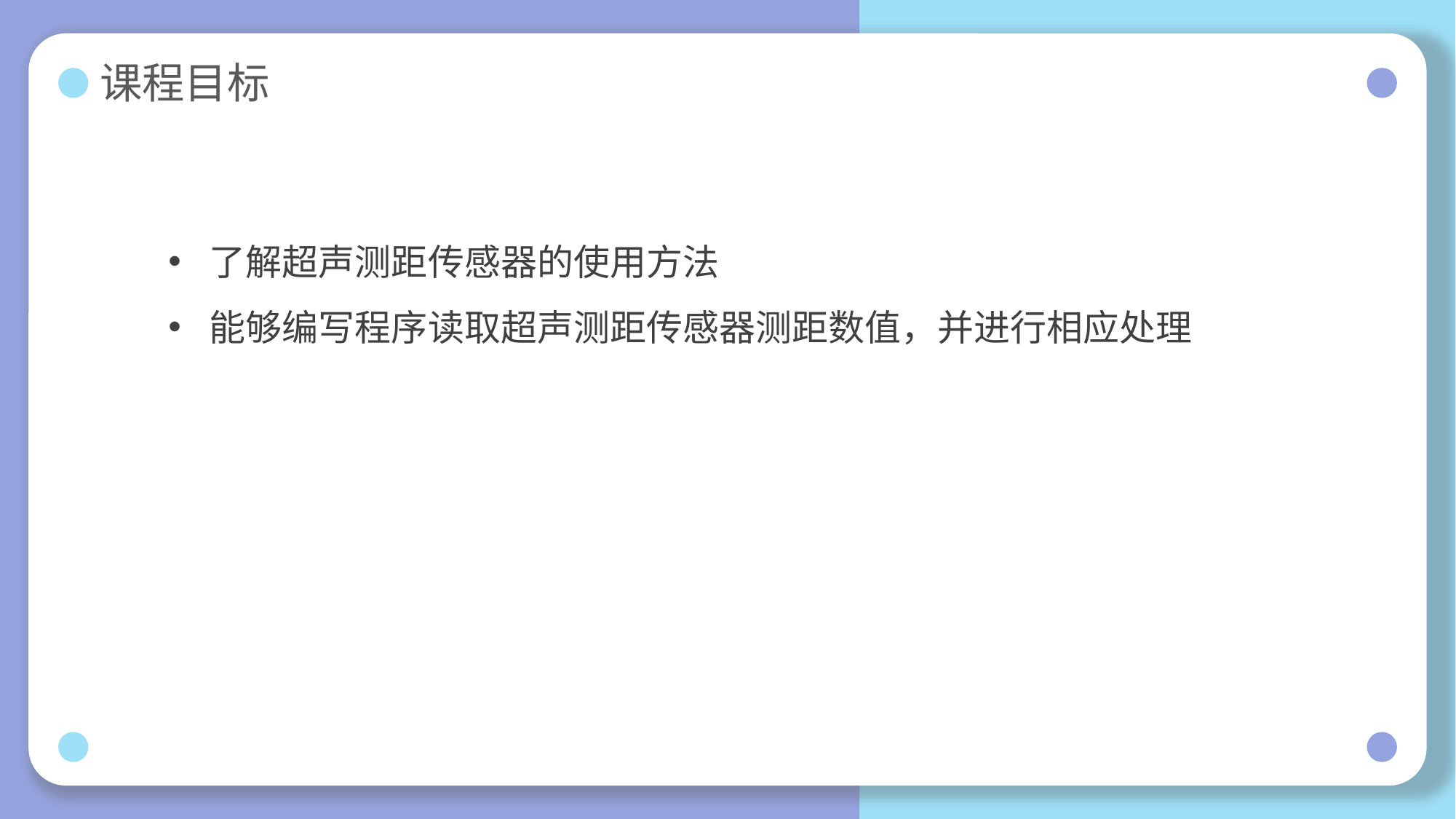

# 课程目标
了解超声测距传感器的使用方法
能够编写程序读取超声测距传感器测距数值，并进行相应处理